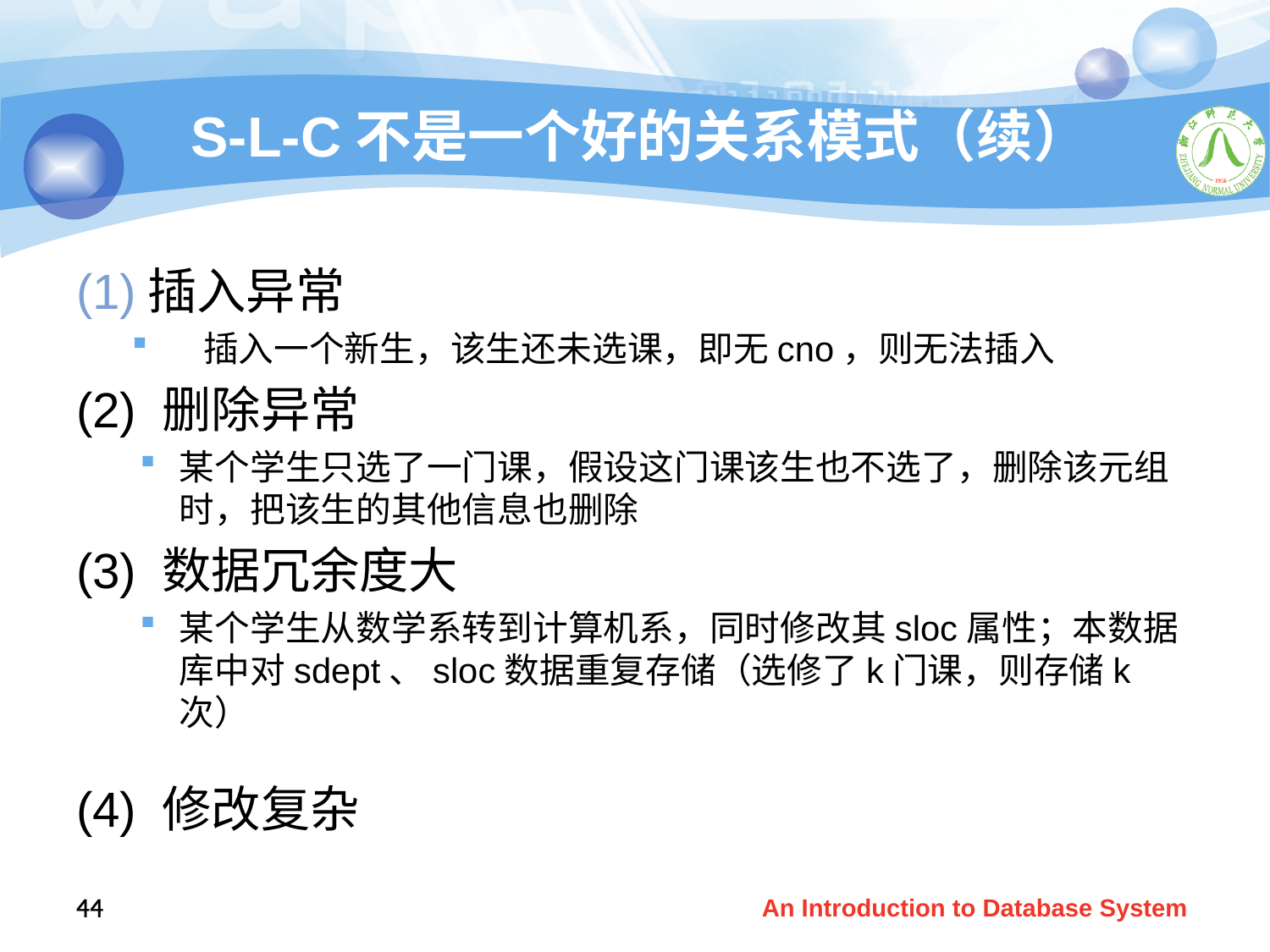

# S-L-C不是一个好的关系模式（续）
插入异常
插入一个新生，该生还未选课，即无cno，则无法插入
(2) 删除异常
某个学生只选了一门课，假设这门课该生也不选了，删除该元组时，把该生的其他信息也删除
(3) 数据冗余度大
某个学生从数学系转到计算机系，同时修改其sloc属性；本数据库中对sdept、sloc数据重复存储（选修了k门课，则存储k次）
(4) 修改复杂
44
An Introduction to Database System